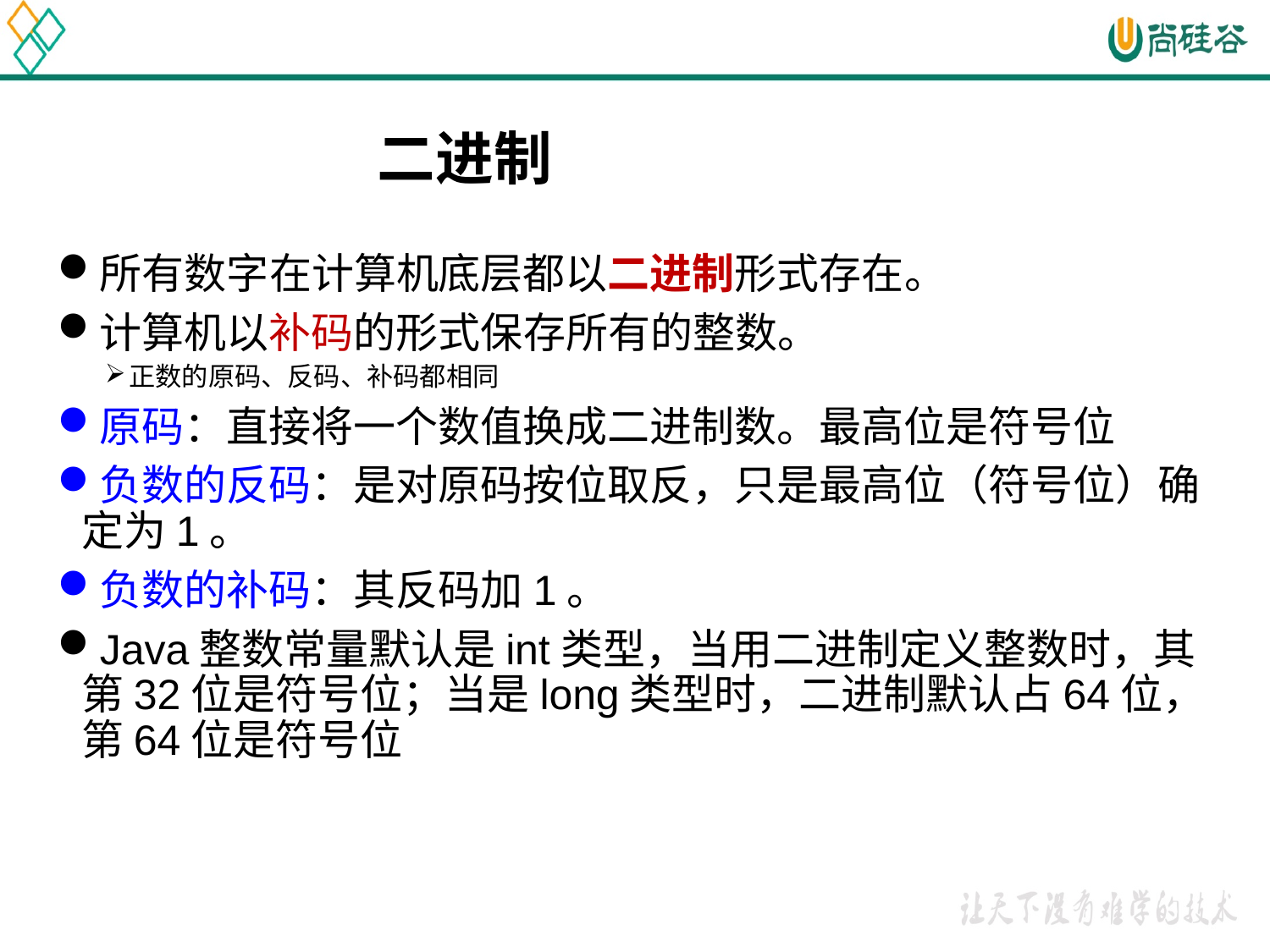

# 二进制
所有数字在计算机底层都以二进制形式存在。
计算机以补码的形式保存所有的整数。
正数的原码、反码、补码都相同
原码：直接将一个数值换成二进制数。最高位是符号位
负数的反码：是对原码按位取反，只是最高位（符号位）确定为1。
负数的补码：其反码加1。
Java整数常量默认是int类型，当用二进制定义整数时，其第32位是符号位；当是long类型时，二进制默认占64位，第64位是符号位